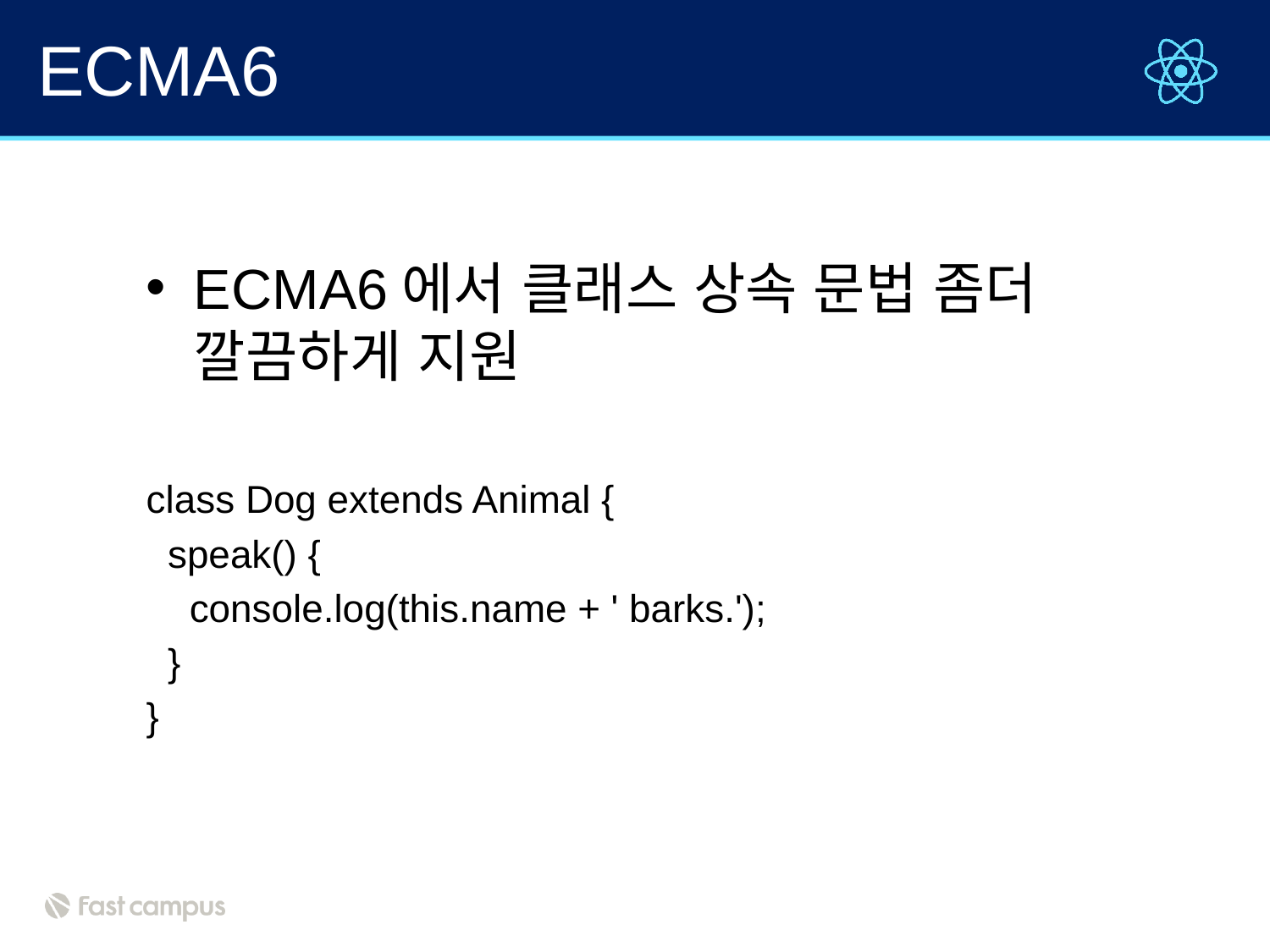

# ECMA6
ECMA6에서 클래스 상속 문법 좀더 깔끔하게 지원

class Dog extends Animal {
  speak() {
    console.log(this.name + ' barks.');
  }
}